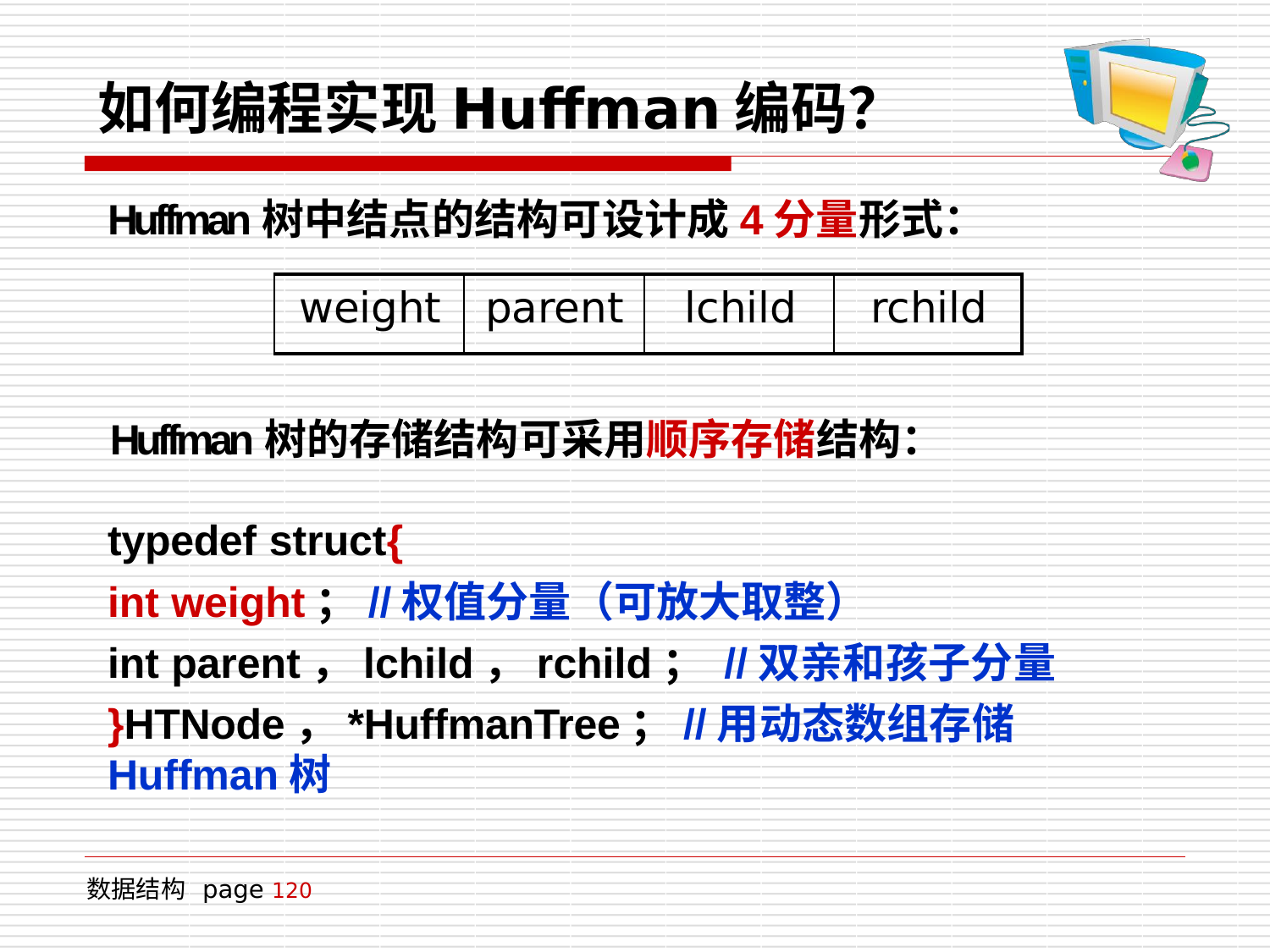

# 如何编程实现Huffman编码？

Huffman树中结点的结构可设计成4分量形式：
| weight | parent | lchild | rchild |
| --- | --- | --- | --- |
Huffman树的存储结构可采用顺序存储结构：

typedef struct{
int weight；//权值分量（可放大取整）
int parent，lchild，rchild； //双亲和孩子分量
}HTNode，*HuffmanTree；//用动态数组存储Huffman树

数据结构 page 120